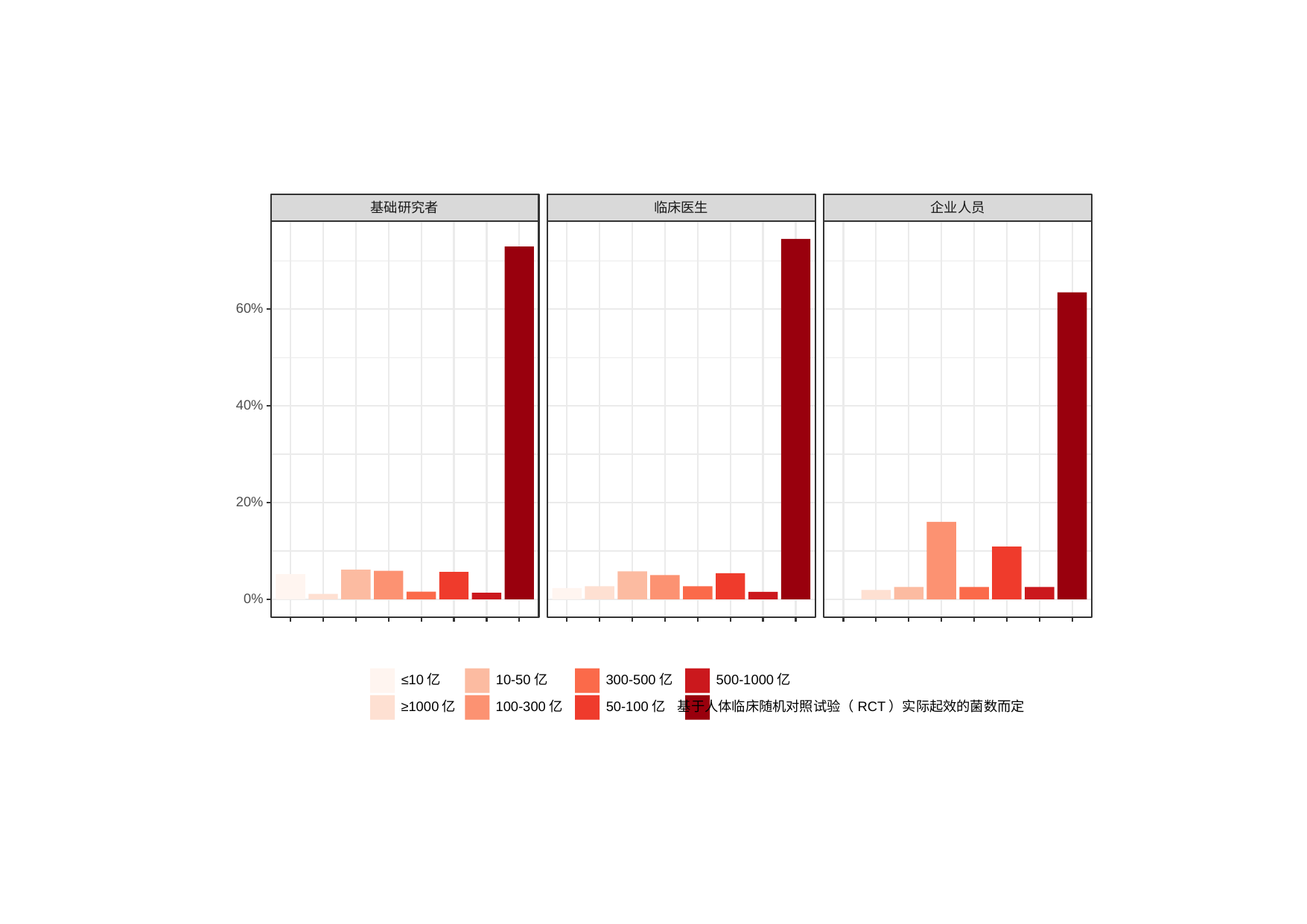

基础研究者
临床医生
企业人员

60%

40%

20%

0%

300-500亿
≤10亿
10-50亿
500-1000亿

基于人体临床随机对照试验（RCT）实际起效的菌数而定
100-300亿
≥1000亿
50-100亿